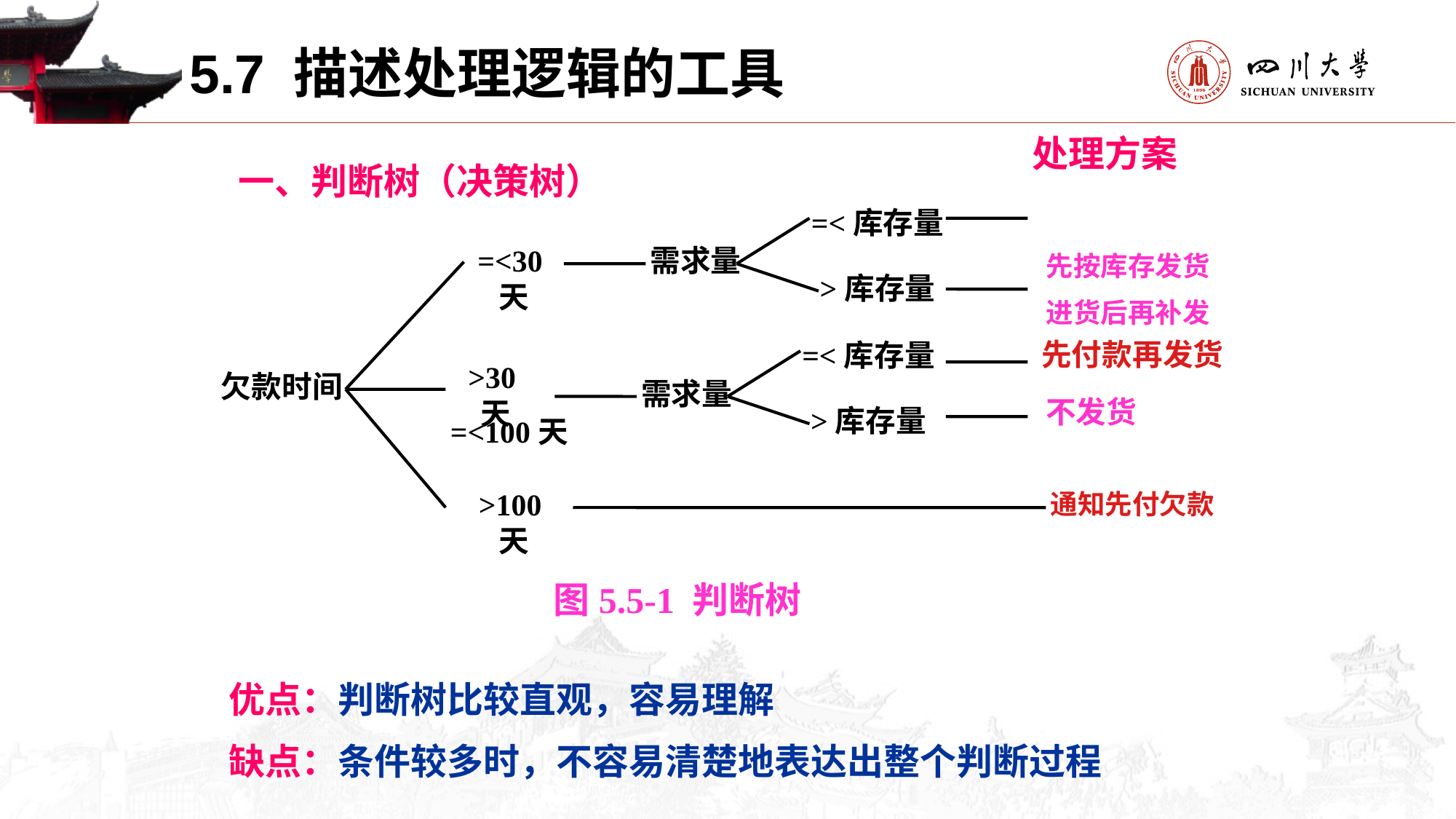

5.7 描述处理逻辑的工具

处理方案
一、判断树（决策树）
=<库存量

=<30天
需求量
先按库存发货
进货后再补发

>库存量

=<库存量
先付款再发货

>30天
欠款时间

需求量
不发货

>库存量
=<100天

>100天
通知先付欠款

图5.5-1 判断树
优点：判断树比较直观，容易理解
缺点：条件较多时，不容易清楚地表达出整个判断过程